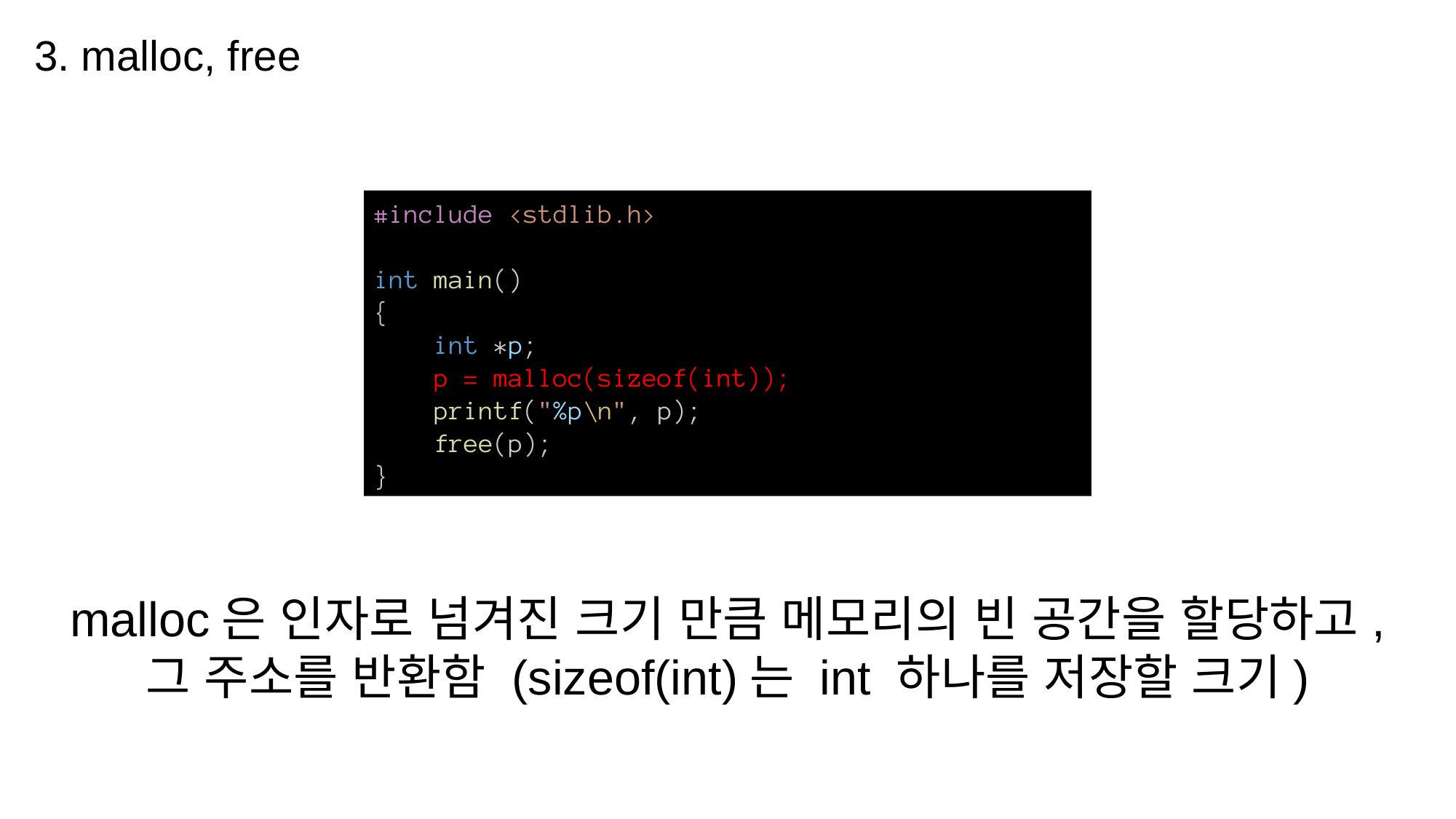

3. malloc, free
#include <stdlib.h>
int main()
{
    int *p;
    p = malloc(sizeof(int));
    printf("%p\n", p);
    free(p);
}
malloc은 인자로 넘겨진 크기 만큼 메모리의 빈 공간을 할당하고,
그 주소를 반환함 (sizeof(int)는 int 하나를 저장할 크기)